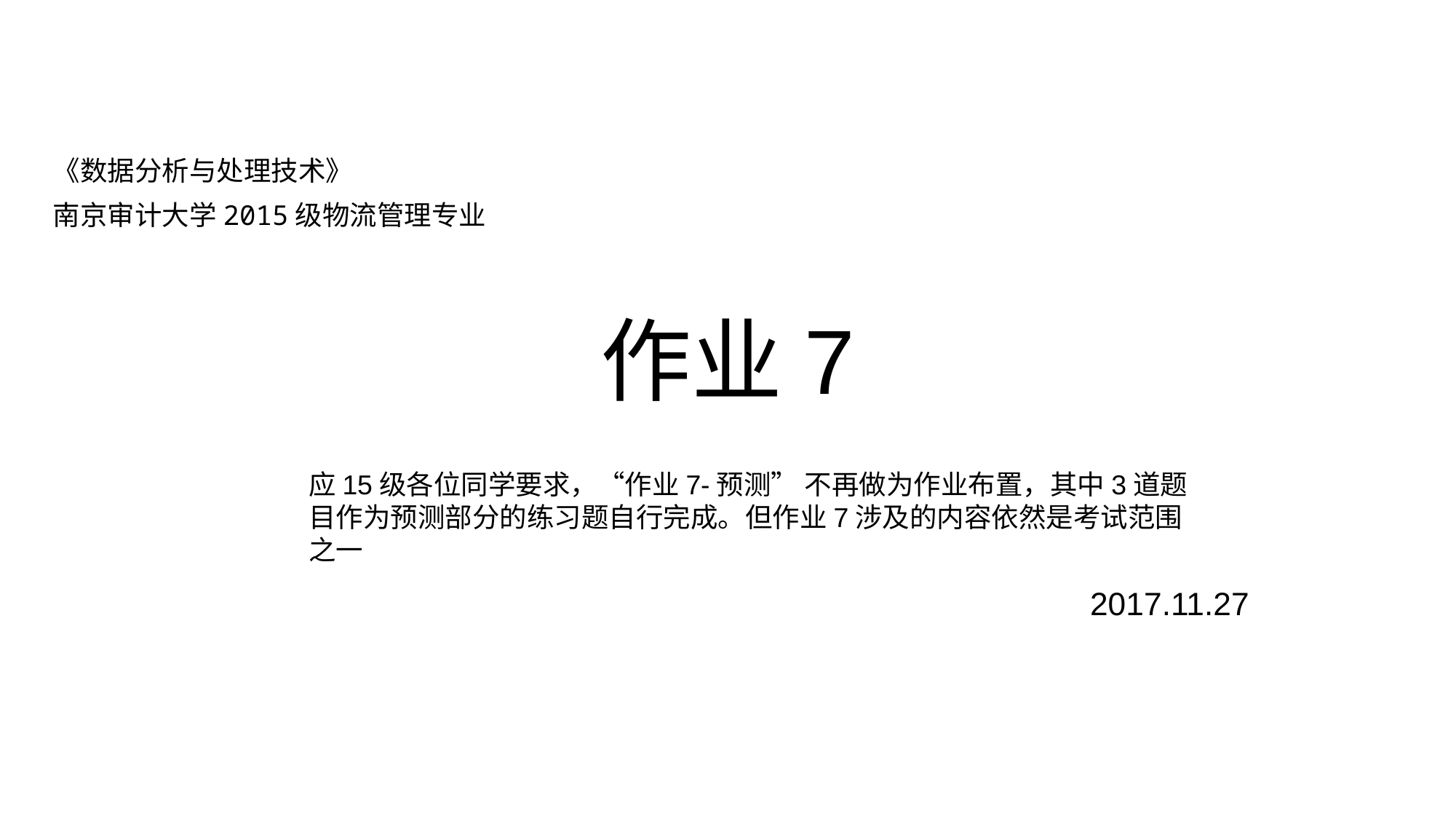

# 作业7
《数据分析与处理技术》
南京审计大学2015级物流管理专业
应15级各位同学要求，“作业7-预测” 不再做为作业布置，其中3道题目作为预测部分的练习题自行完成。但作业7涉及的内容依然是考试范围之一
2017.11.27